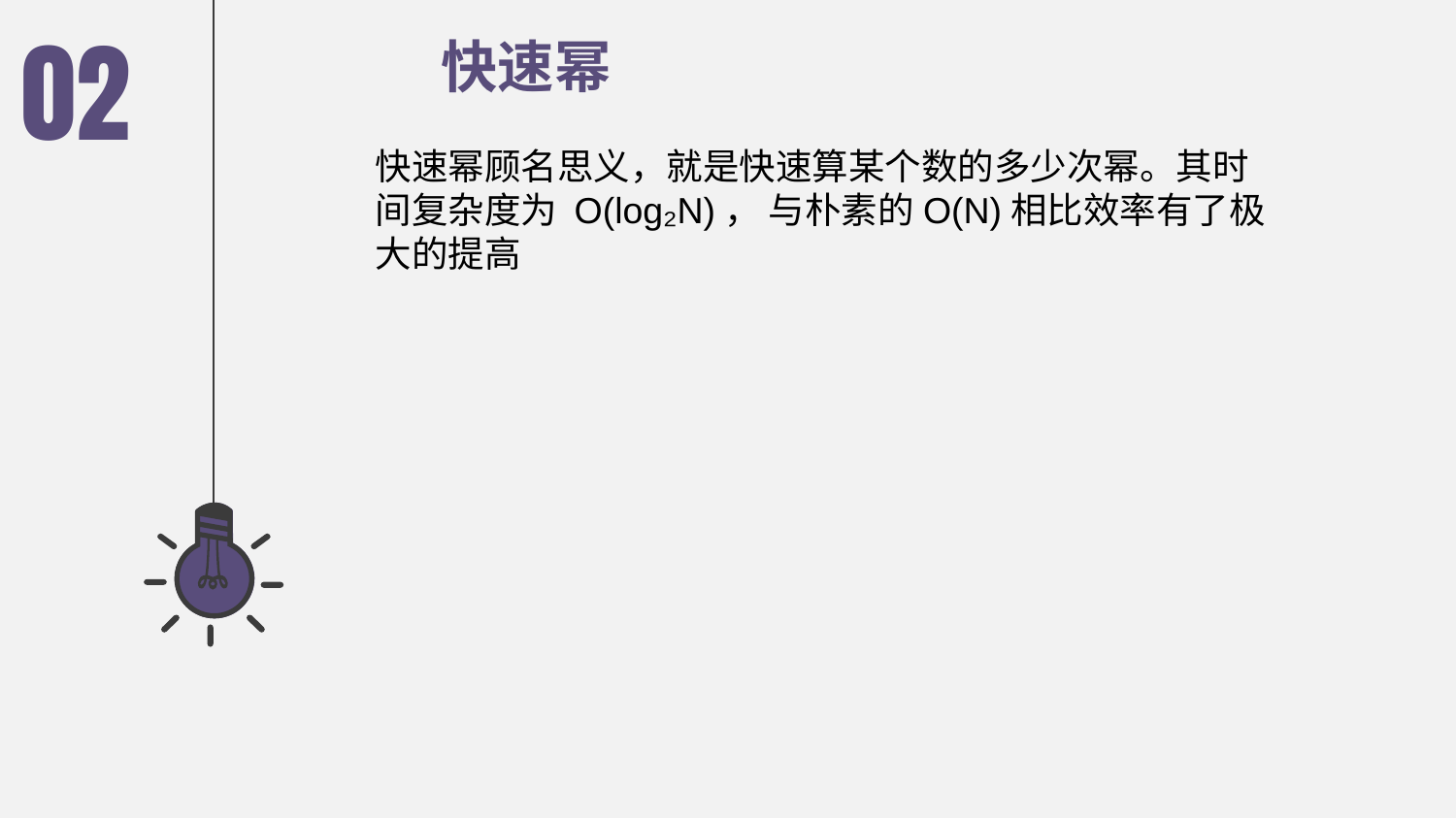

02
快速幂
快速幂顾名思义，就是快速算某个数的多少次幂。其时间复杂度为 O(log₂N)， 与朴素的O(N)相比效率有了极大的提高